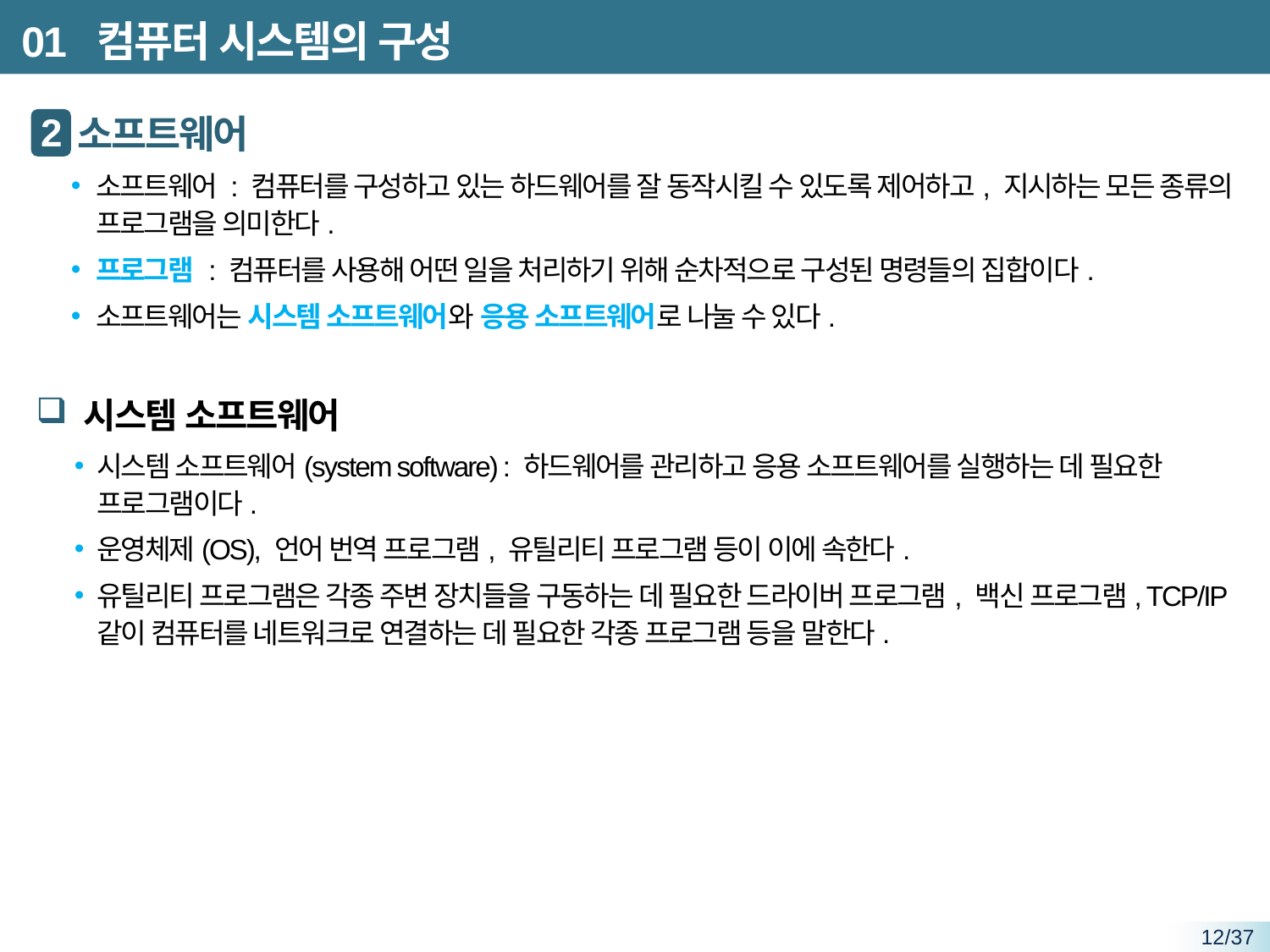

# 01  컴퓨터 시스템의 구성
     소프트웨어
소프트웨어 : 컴퓨터를 구성하고 있는 하드웨어를 잘 동작시킬 수 있도록 제어하고, 지시하는 모든 종류의 프로그램을 의미한다.
프로그램 : 컴퓨터를 사용해 어떤 일을 처리하기 위해 순차적으로 구성된 명령들의 집합이다.
소프트웨어는 시스템 소프트웨어와 응용 소프트웨어로 나눌 수 있다.

시스템 소프트웨어
시스템 소프트웨어(system software) : 하드웨어를 관리하고 응용 소프트웨어를 실행하는 데 필요한 프로그램이다.
운영체제(OS), 언어 번역 프로그램, 유틸리티 프로그램 등이 이에 속한다.
유틸리티 프로그램은 각종 주변 장치들을 구동하는 데 필요한 드라이버 프로그램, 백신 프로그램, TCP/IP 같이 컴퓨터를 네트워크로 연결하는 데 필요한 각종 프로그램 등을 말한다.
2